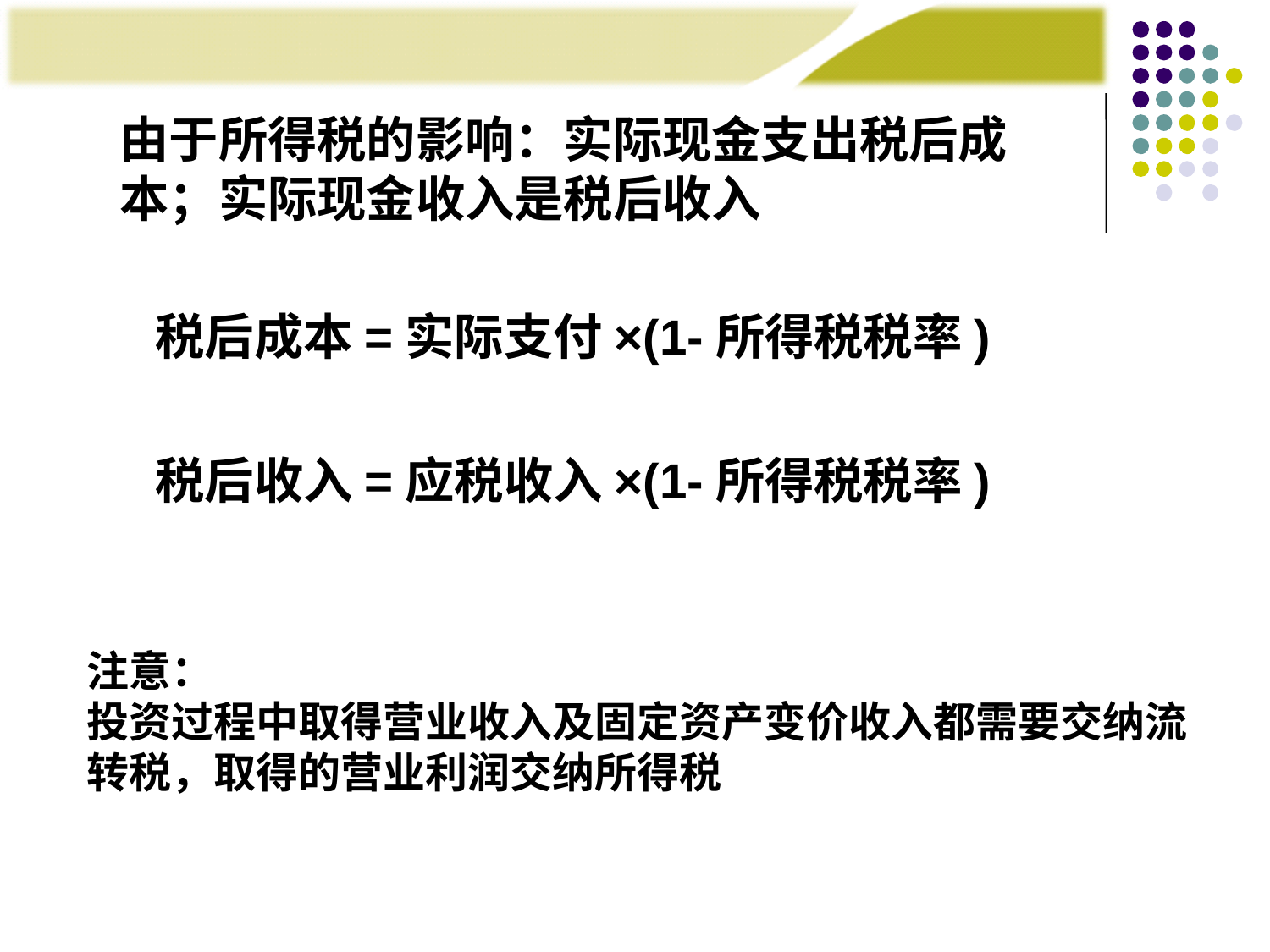

由于所得税的影响：实际现金支出税后成本；实际现金收入是税后收入

税后成本=实际支付×(1-所得税税率)
税后收入=应税收入×(1-所得税税率)
注意：
投资过程中取得营业收入及固定资产变价收入都需要交纳流转税，取得的营业利润交纳所得税